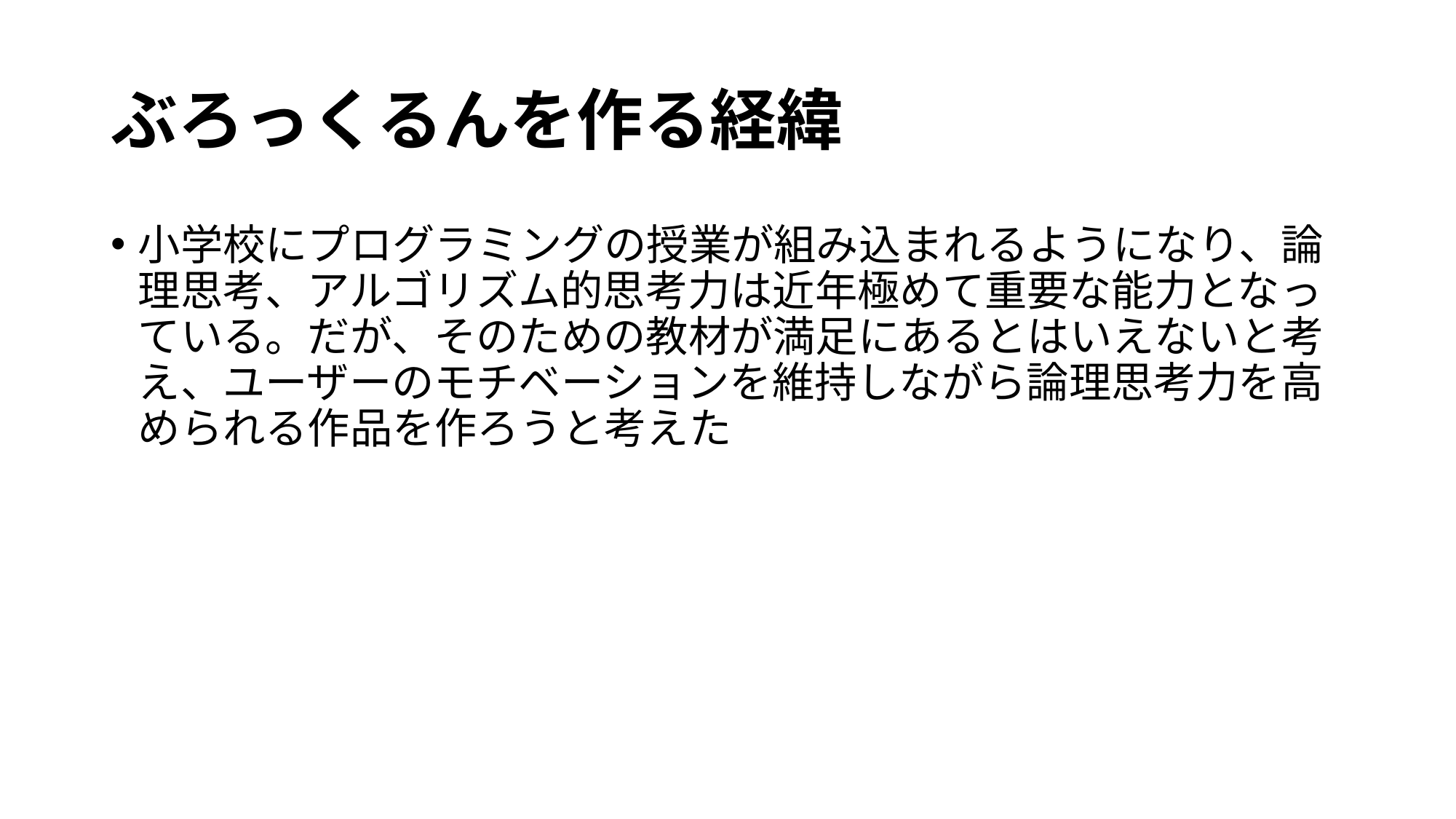

# ぶろっくるんを作る経緯
小学校にプログラミングの授業が組み込まれるようになり、論理思考、アルゴリズム的思考力は近年極めて重要な能力となっている。だが、そのための教材が満足にあるとはいえないと考え、ユーザーのモチベーションを維持しながら論理思考力を高められる作品を作ろうと考えた